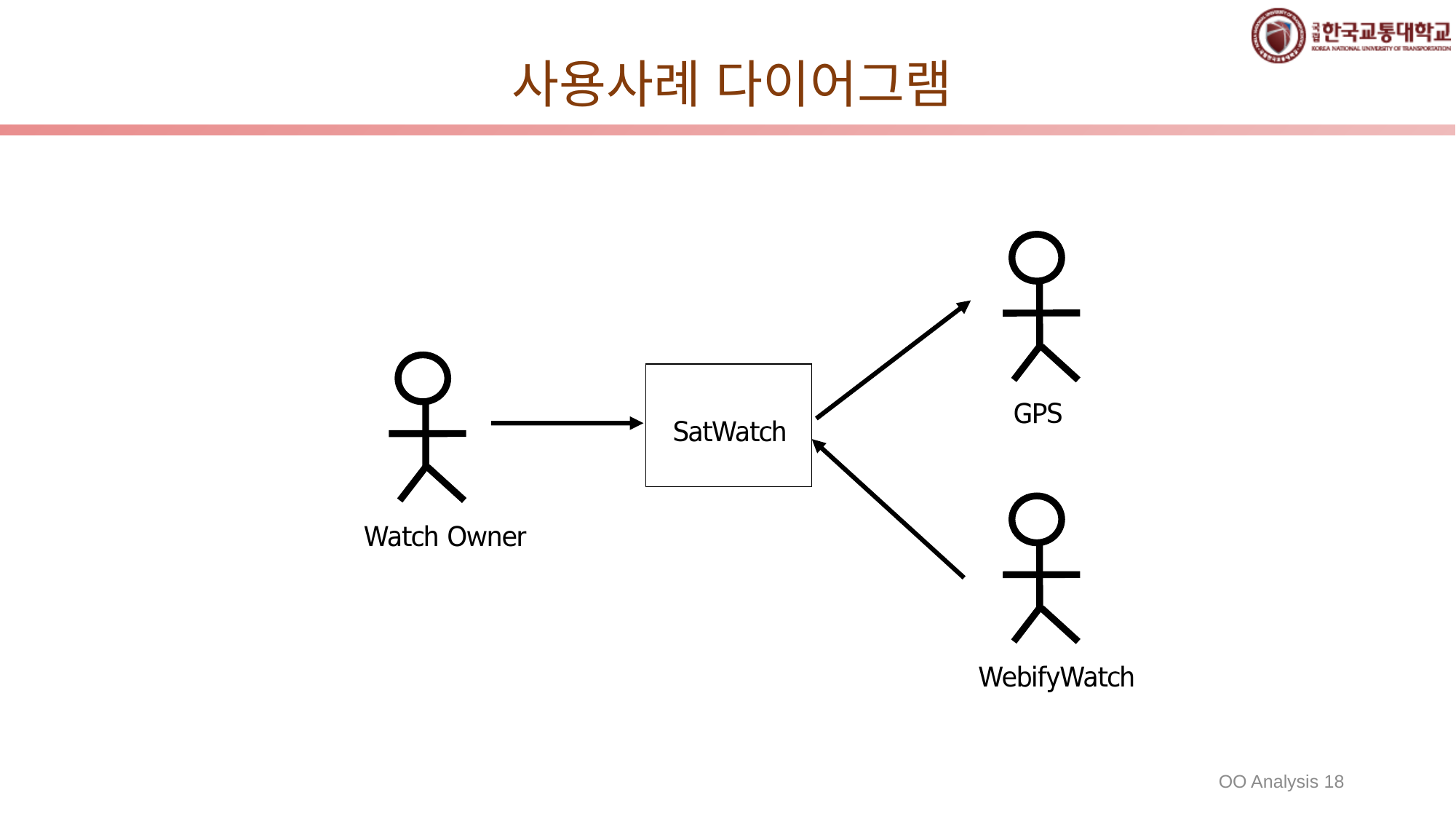

# 사용사례 다이어그램

GPS
SatWatch

Watch Owner
WebifyWatch
OO Analysis 18